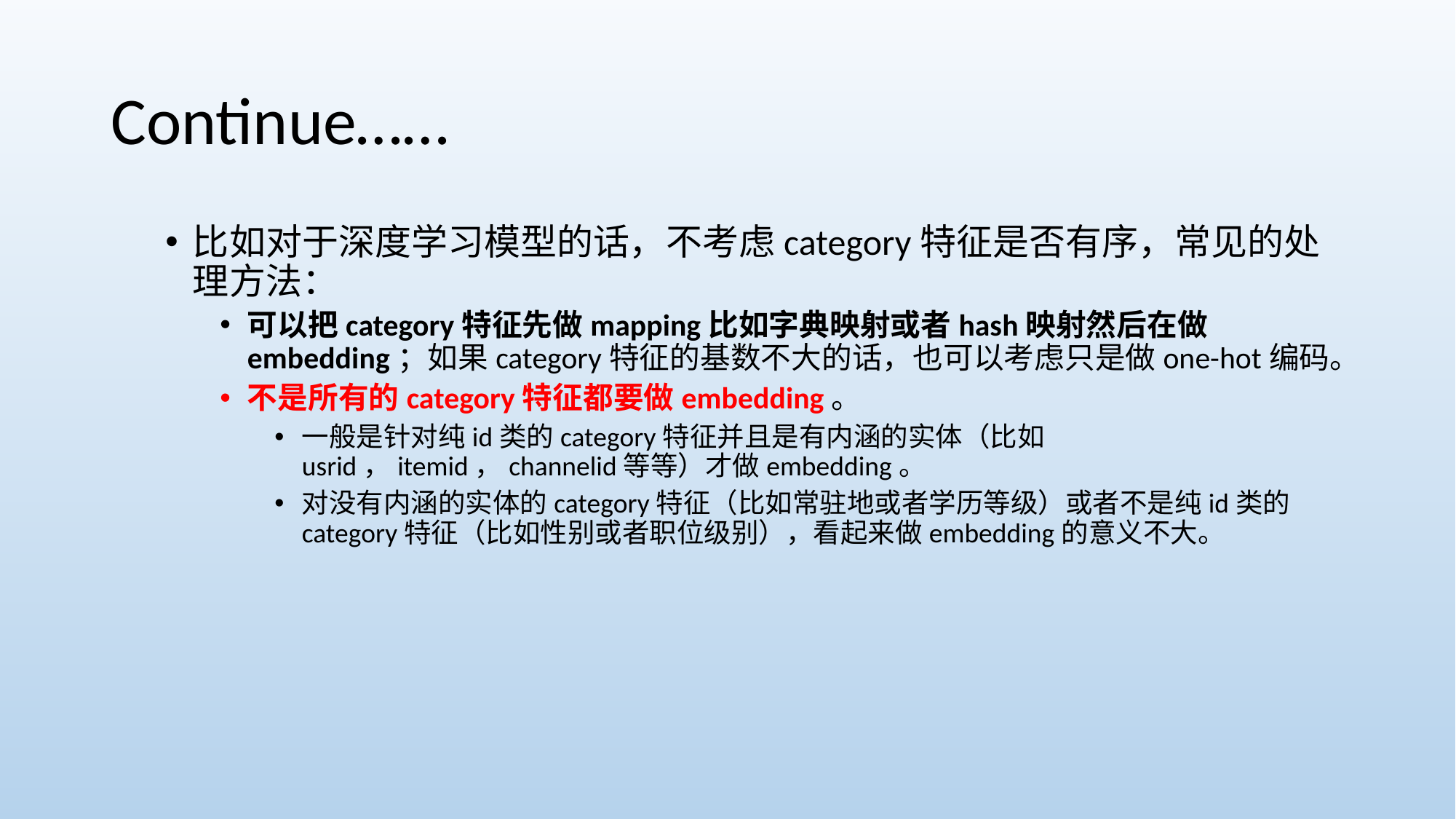

# Continue……
比如对于深度学习模型的话，不考虑category特征是否有序，常见的处理方法：
可以把category特征先做mapping比如字典映射或者hash映射然后在做embedding；如果category特征的基数不大的话，也可以考虑只是做one-hot编码。
不是所有的category特征都要做embedding。
一般是针对纯id类的category特征并且是有内涵的实体（比如usrid，itemid，channelid等等）才做embedding。
对没有内涵的实体的category特征（比如常驻地或者学历等级）或者不是纯id类的category特征（比如性别或者职位级别），看起来做embedding的意义不大。